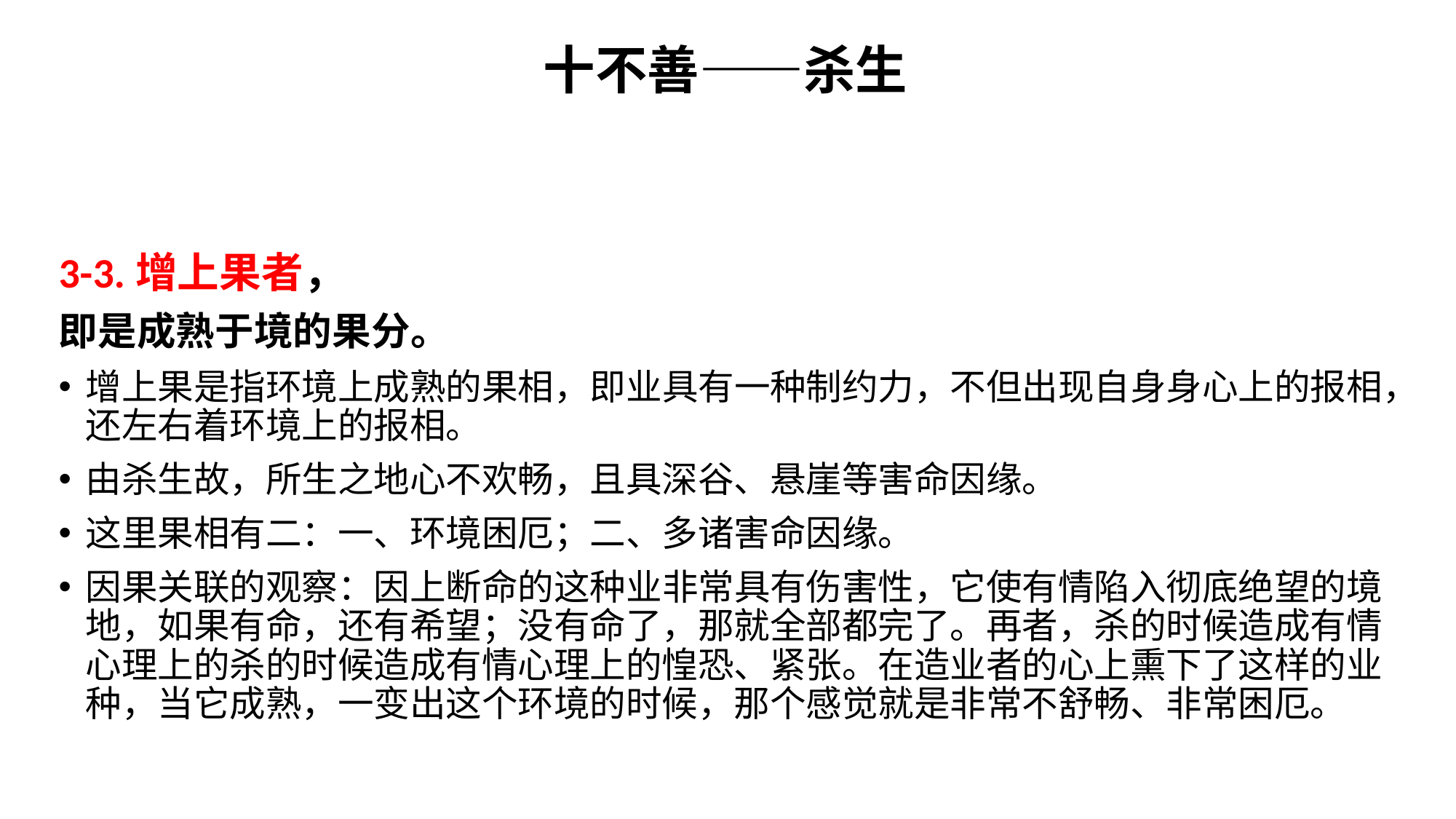

# 十不善——杀生

3-3.增上果者，
即是成熟于境的果分。
增上果是指环境上成熟的果相，即业具有一种制约力，不但出现自身身心上的报相，还左右着环境上的报相。
由杀生故，所生之地心不欢畅，且具深谷、悬崖等害命因缘。
这里果相有二：一、环境困厄；二、多诸害命因缘。
因果关联的观察：因上断命的这种业非常具有伤害性，它使有情陷入彻底绝望的境地，如果有命，还有希望；没有命了，那就全部都完了。再者，杀的时候造成有情心理上的杀的时候造成有情心理上的惶恐、紧张。在造业者的心上熏下了这样的业种，当它成熟，一变出这个环境的时候，那个感觉就是非常不舒畅、非常困厄。